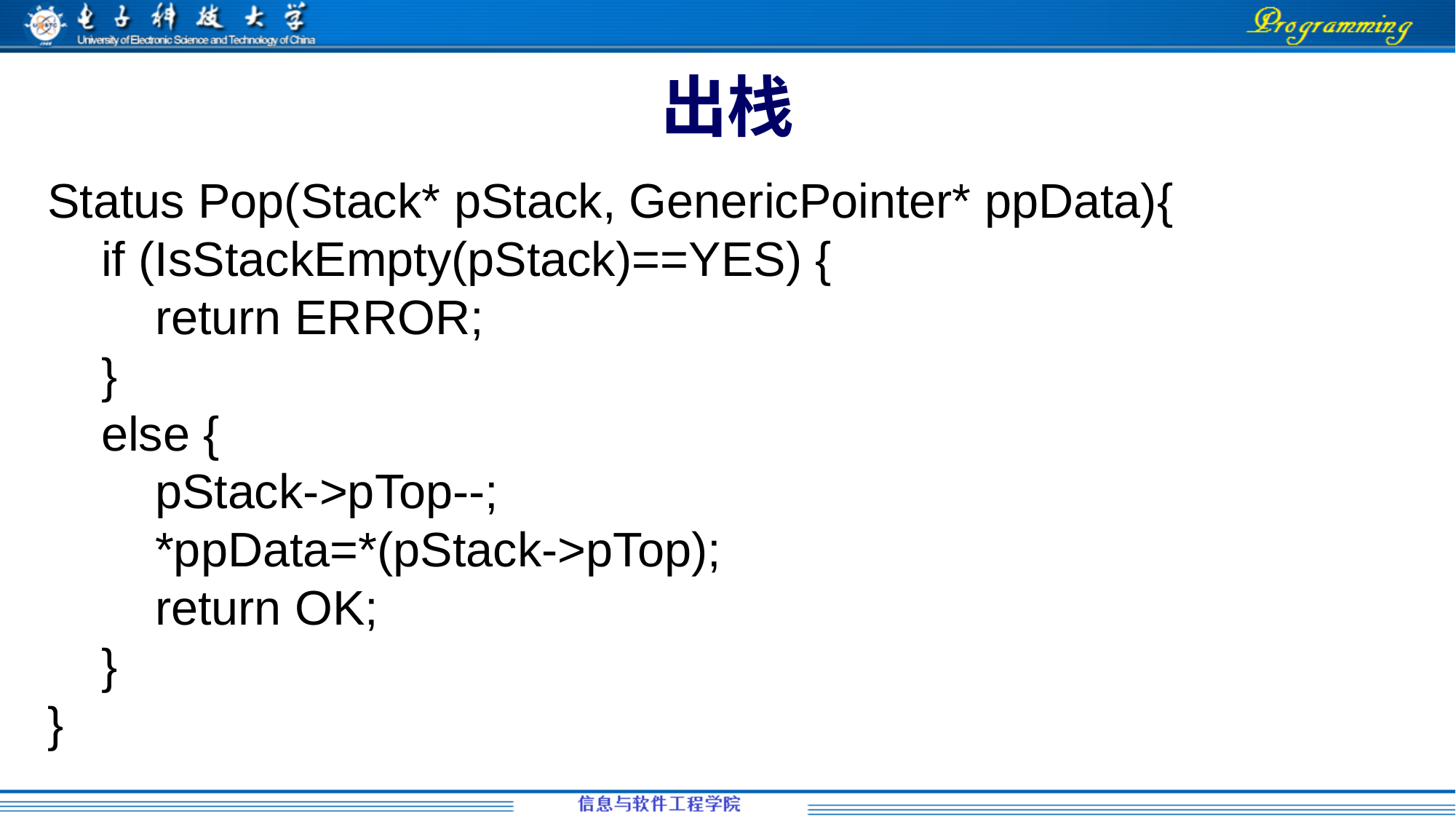

# 出栈
Status Pop(Stack* pStack, GenericPointer* ppData){
    if (IsStackEmpty(pStack)==YES) {
        return ERROR;
    }
    else {
        pStack->pTop--;
        *ppData=*(pStack->pTop);
        return OK;
    }
}